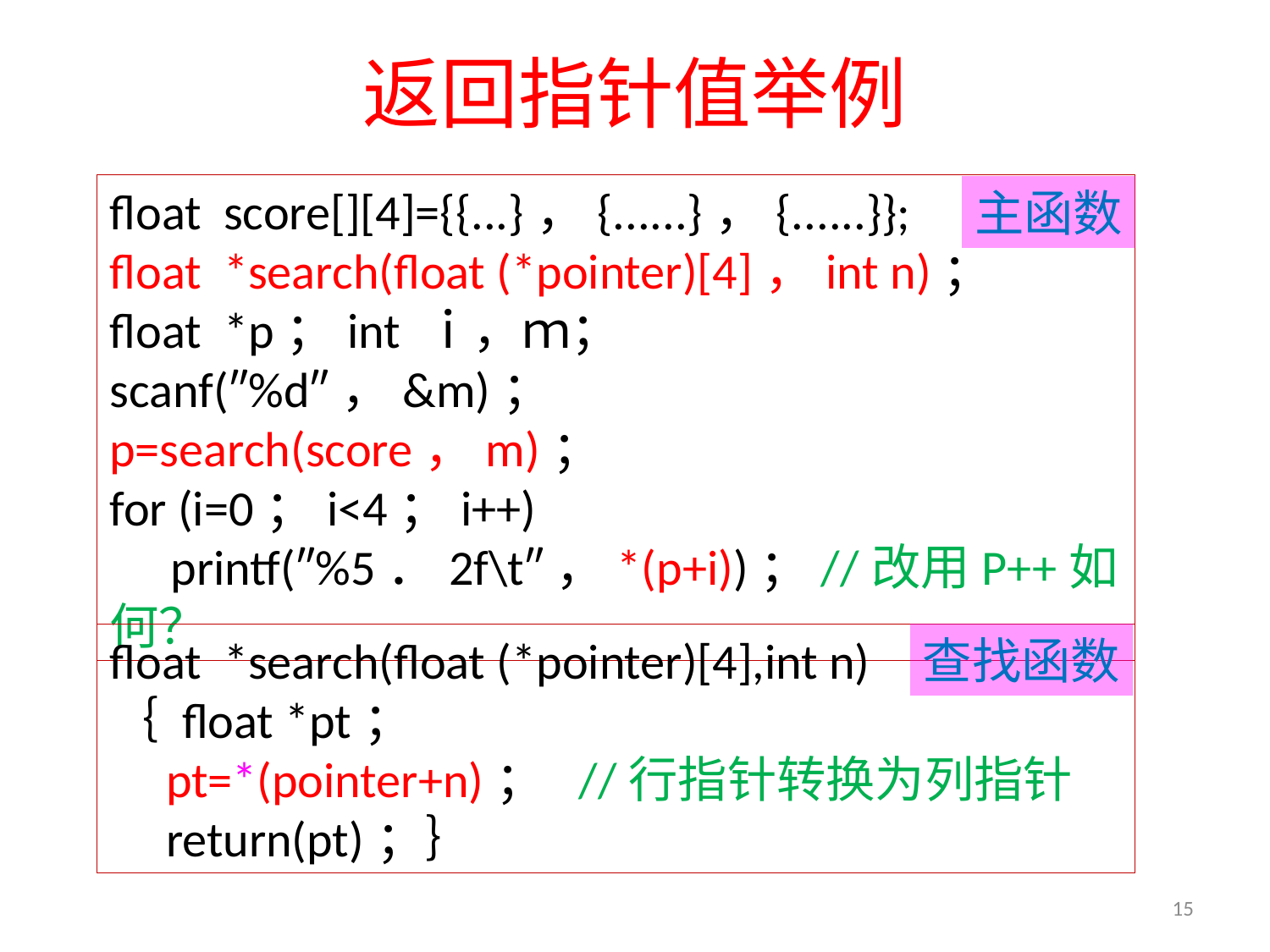

# 返回指针值举例
float  score[][4]={{...}，{......}，{......}};
float  *search(float (*pointer)[4]，int n)；
float  *p；int ｉ，ｍ；
scanf(″%d″，&m)；
p=search(score，m)；
for (i=0；i<4；i++)
　printf(″%5．2f\t″，*(p+i))；//改用P++如何？
主函数
float  *search(float (*pointer)[4],int n)
｛ float *pt；
     pt=*(pointer+n)；  //行指针转换为列指针
     return(pt)；｝
查找函数
15